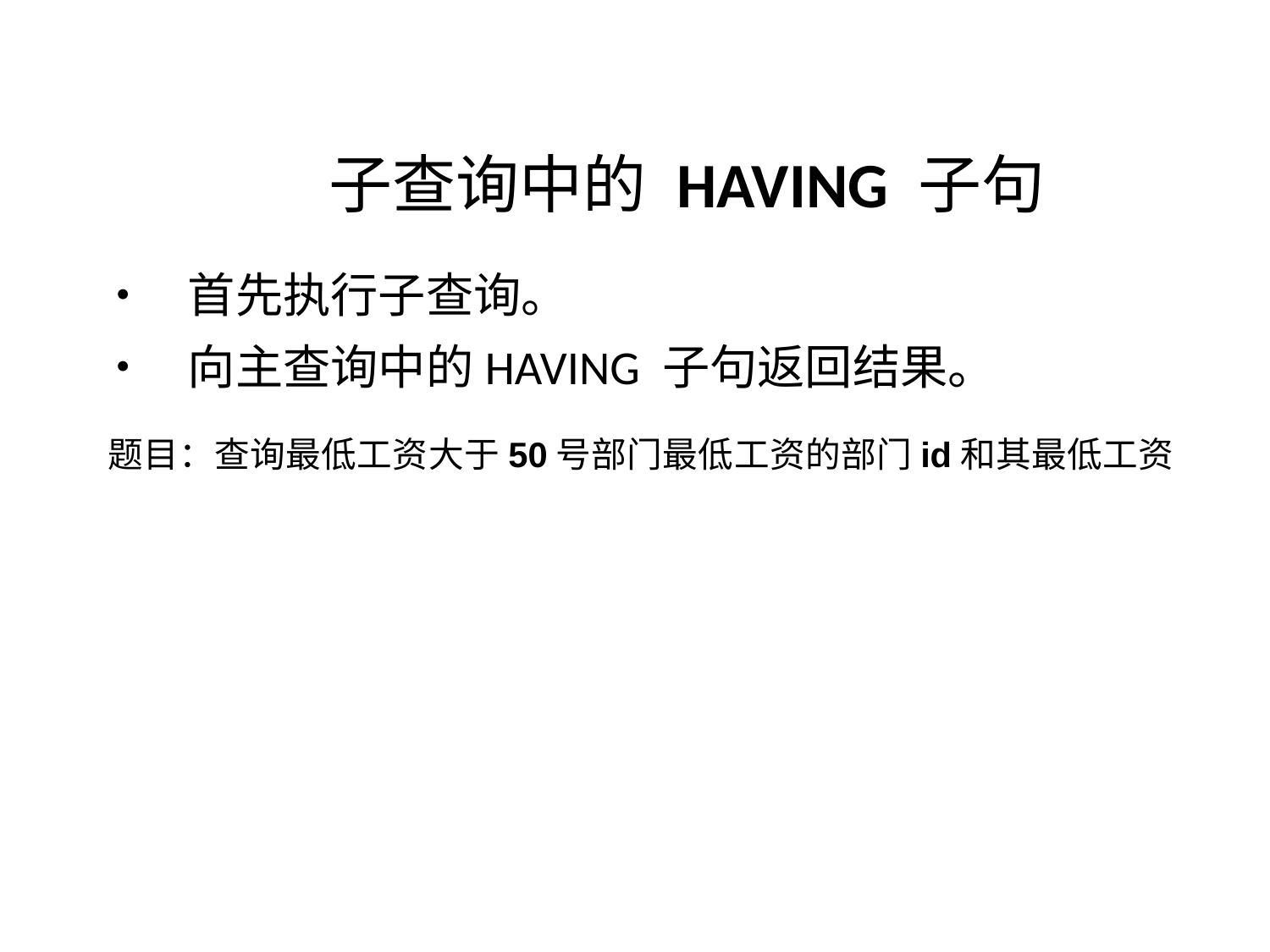

子查询中的 HAVING 子句
• 首先执行子查询。
• 向主查询中的HAVING 子句返回结果。
题目：查询最低工资大于50号部门最低工资的部门id和其最低工资